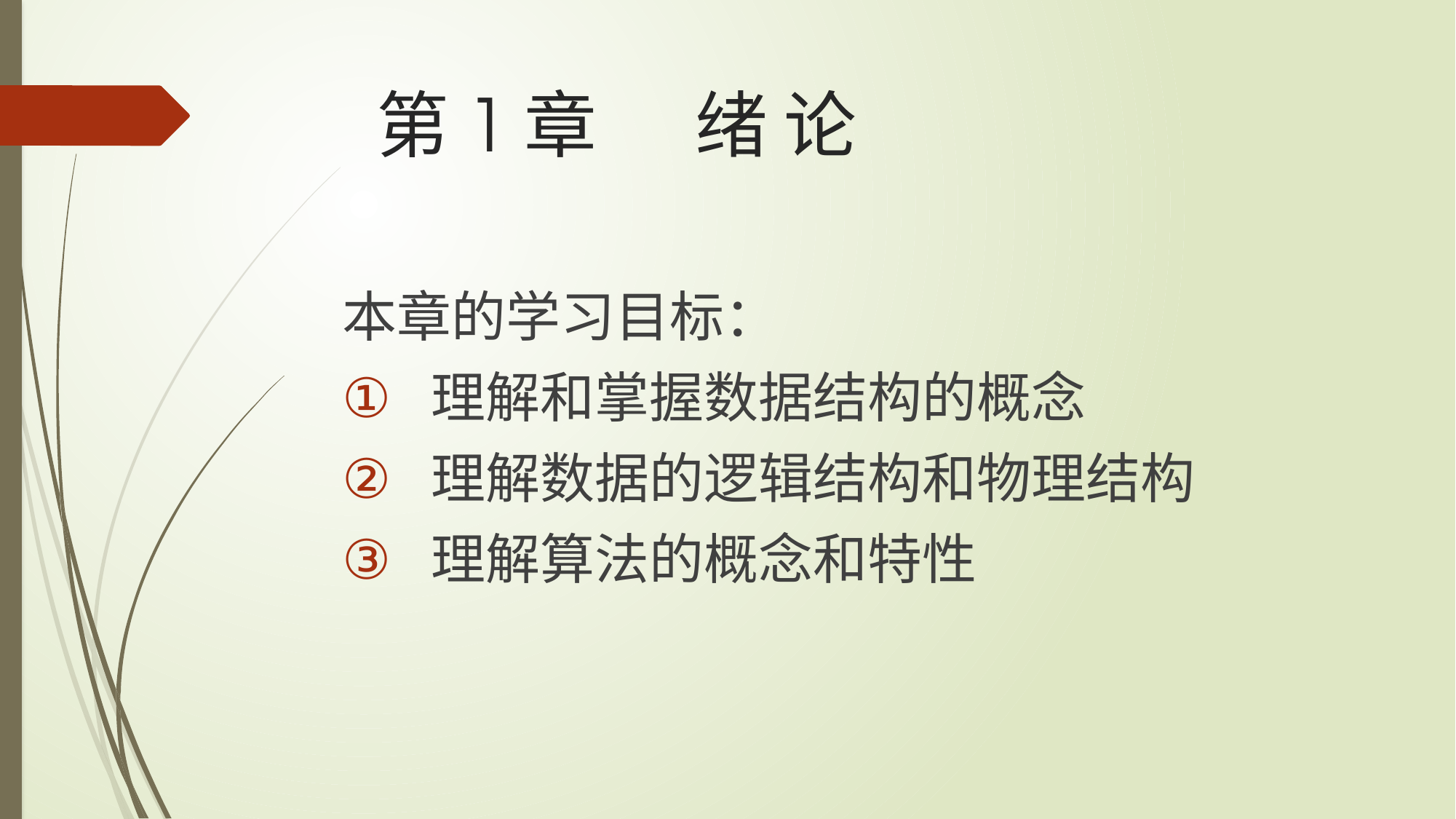

# 第1章      绪 论
本章的学习目标：
理解和掌握数据结构的概念
理解数据的逻辑结构和物理结构
理解算法的概念和特性